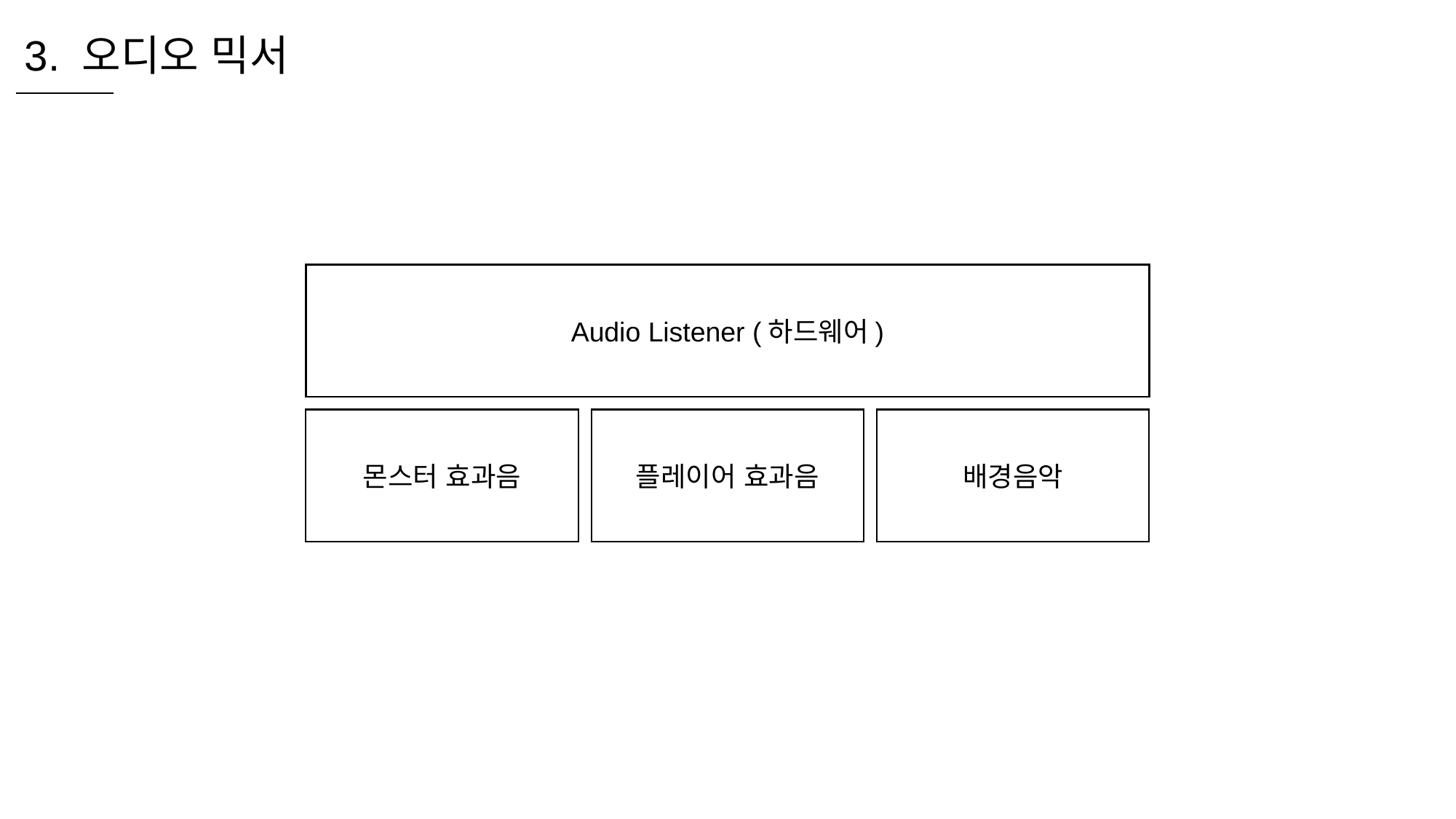

3. 오디오 믹서
Audio Listener (하드웨어)
몬스터 효과음
플레이어 효과음
배경음악